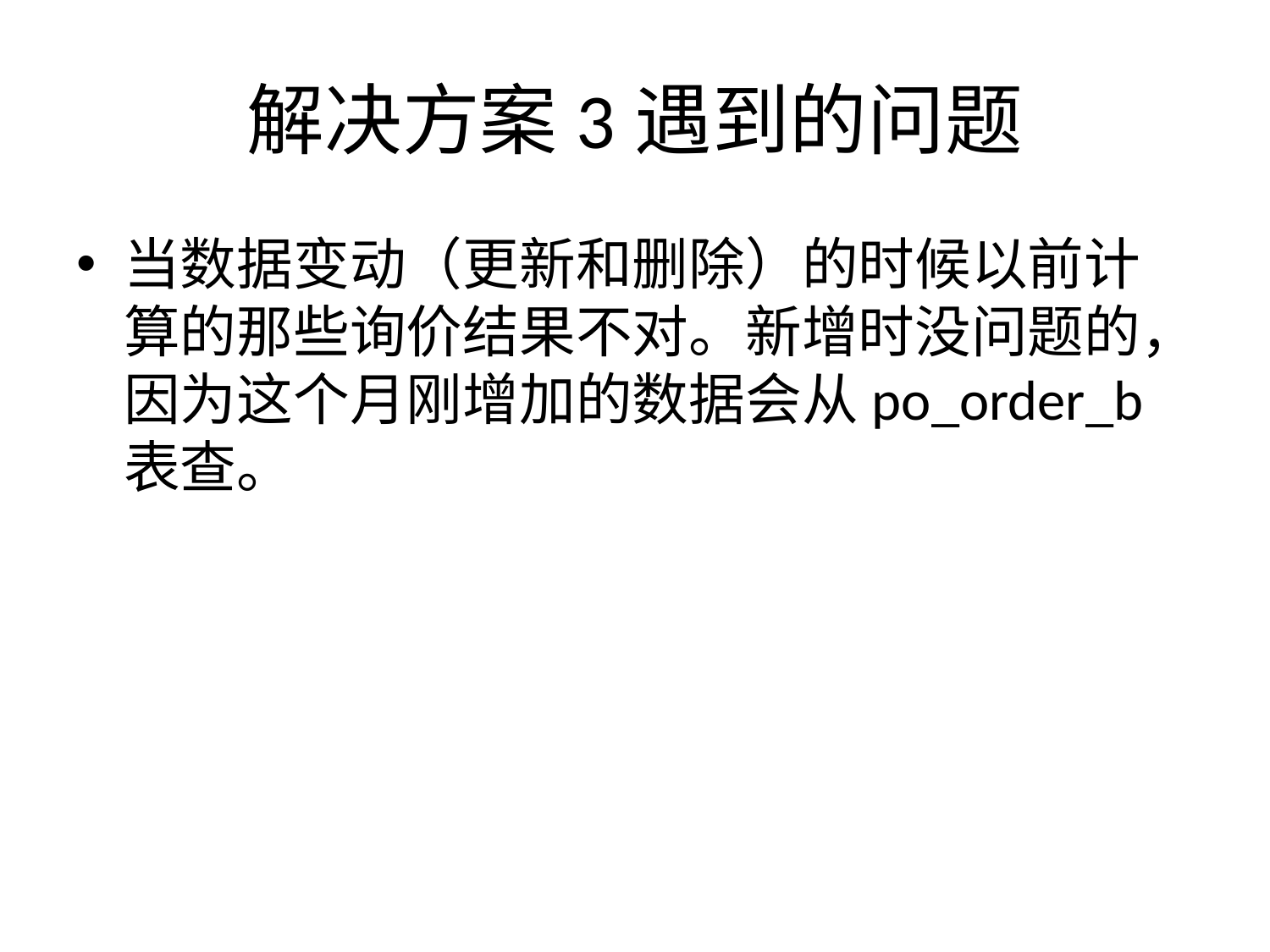

# 解决方案3遇到的问题
当数据变动（更新和删除）的时候以前计算的那些询价结果不对。新增时没问题的，因为这个月刚增加的数据会从po_order_b表查。